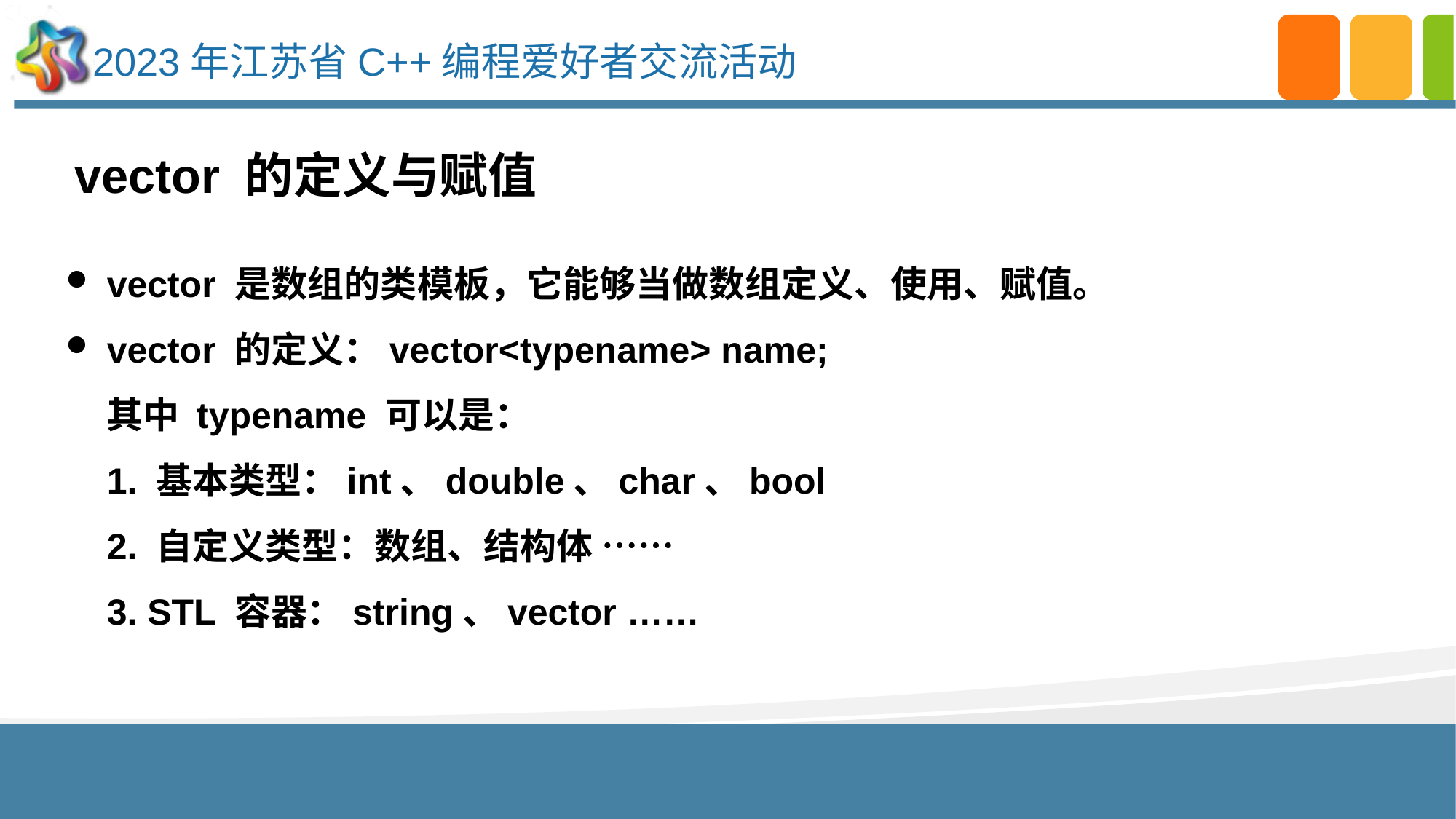

vector 的定义与赋值
vector 是数组的类模板，它能够当做数组定义、使用、赋值。
vector 的定义：vector<typename> name;
其中 typename 可以是：
1. 基本类型：int、double、char、bool
2. 自定义类型：数组、结构体 ……
3. STL 容器：string、vector ……